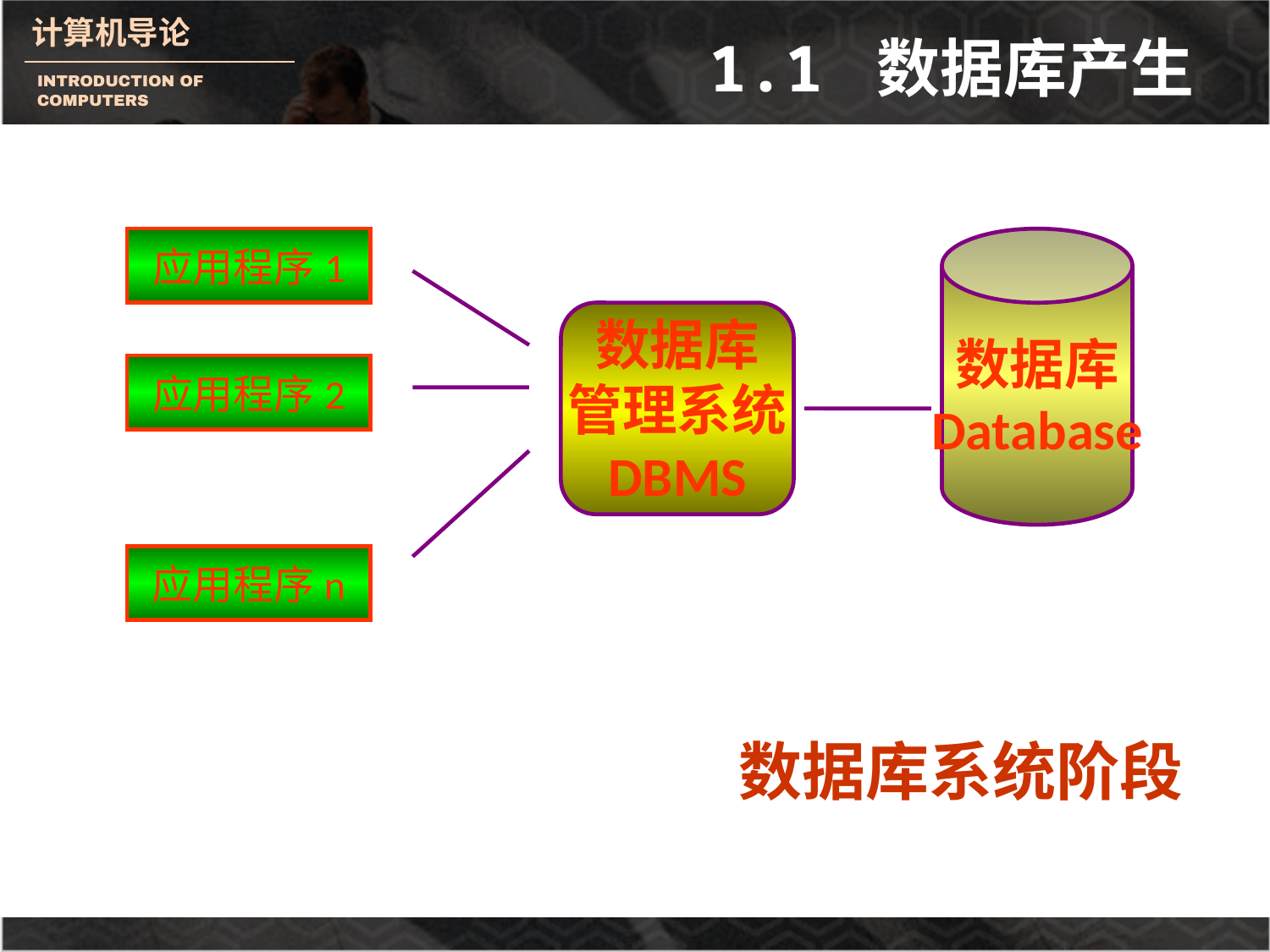

# 1.1 数据库产生

应用程序1
应用程序2
应用程序n
数据1

数据2

数据n

数据库
Database

物理文件1
物理文件2
物理文件n

文件
系统

数据库
管理系统
DBMS

人工管理阶段
文件系统阶段
数据库系统阶段